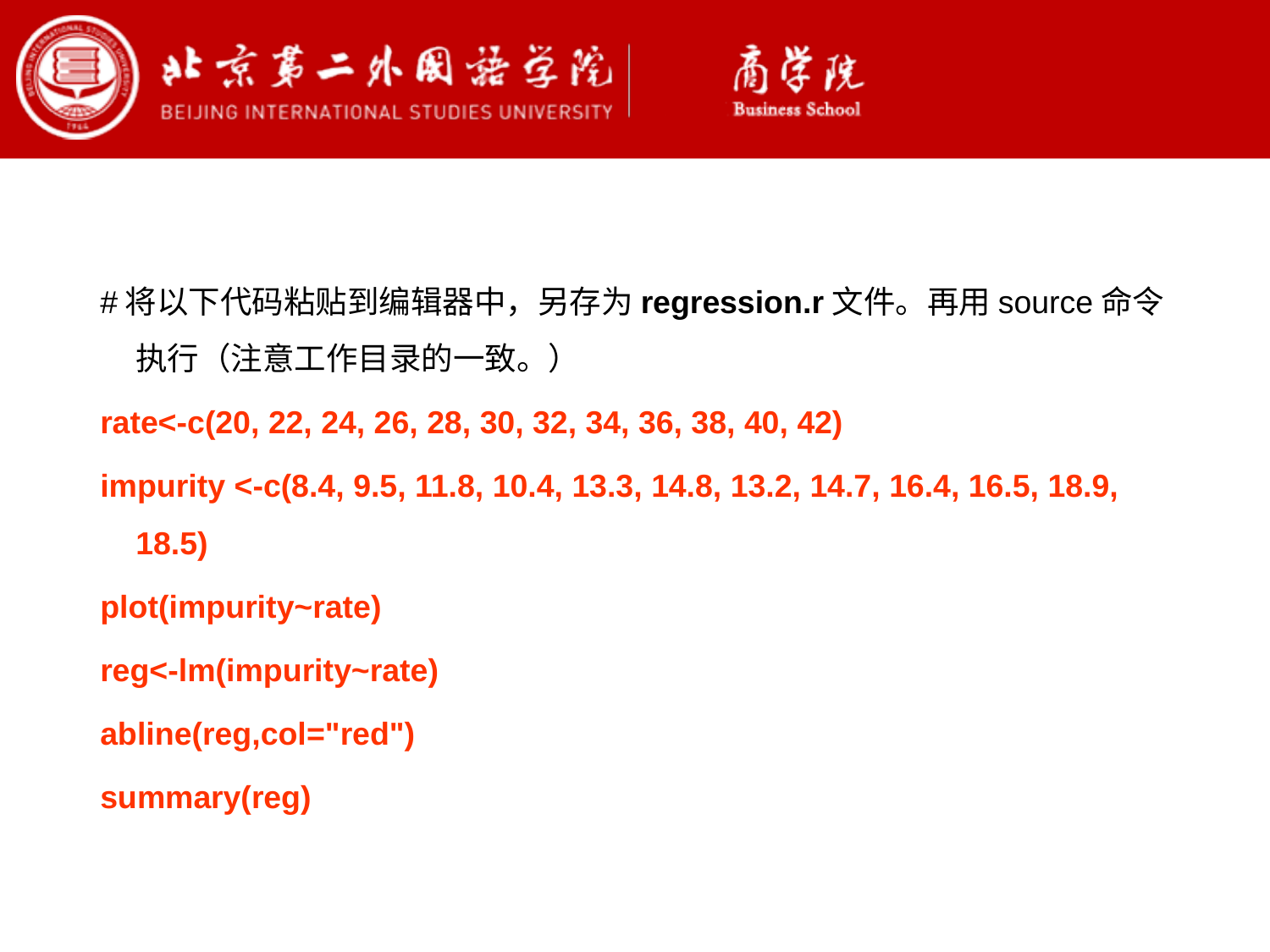

#将以下代码粘贴到编辑器中，另存为regression.r文件。再用source命令执行（注意工作目录的一致。）
rate<-c(20, 22, 24, 26, 28, 30, 32, 34, 36, 38, 40, 42)
impurity <-c(8.4, 9.5, 11.8, 10.4, 13.3, 14.8, 13.2, 14.7, 16.4, 16.5, 18.9, 18.5)
plot(impurity~rate)
reg<-lm(impurity~rate)
abline(reg,col="red")
summary(reg)